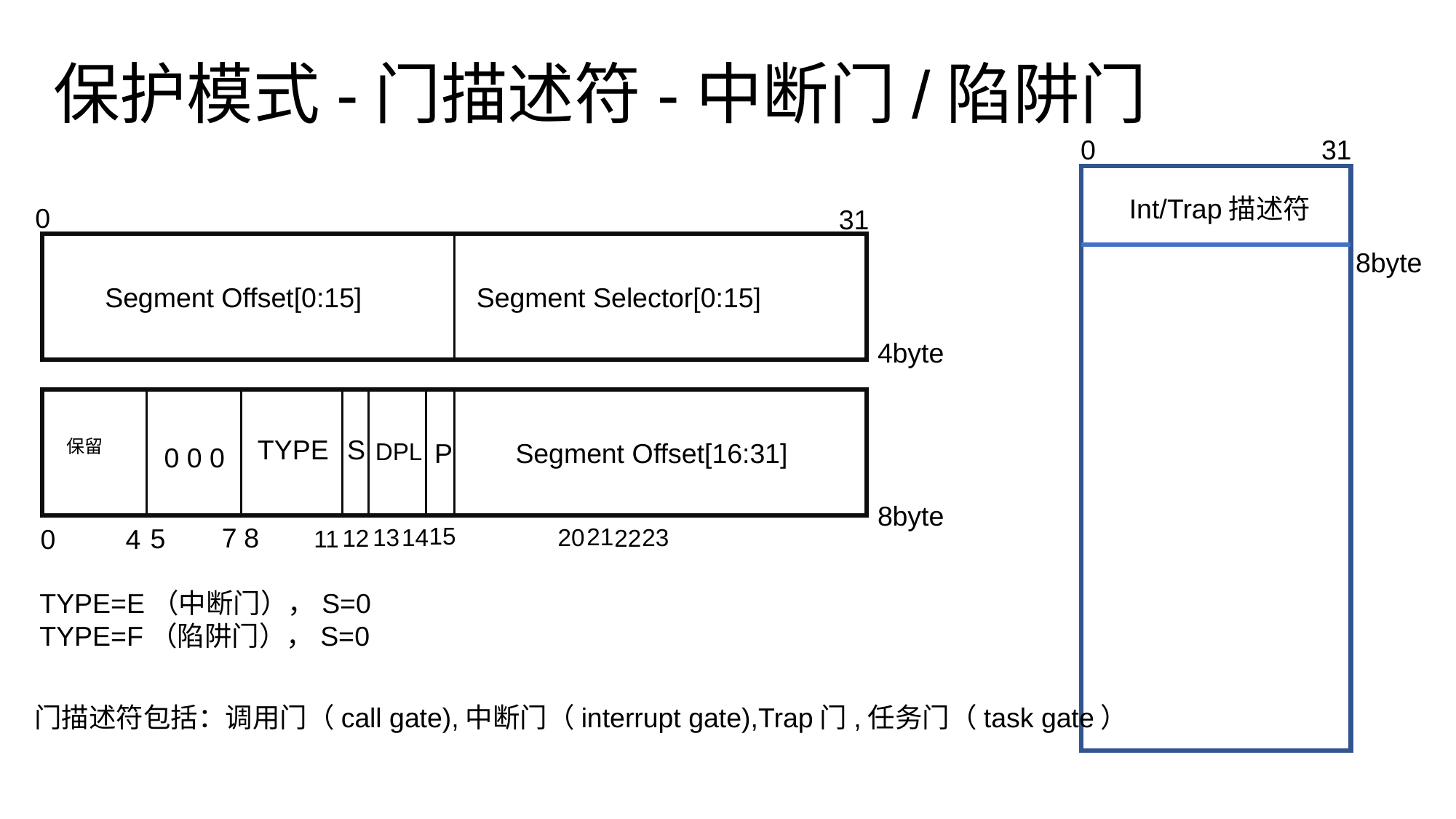

# 保护模式-门描述符-中断门/陷阱门
0
31

Int/Trap描述符
0
31

8byte
Segment Offset[0:15]
Segment Selector[0:15]
4byte

TYPE
S
保留
Segment Offset[16:31]
DPL
P
0 0 0
8byte
7
8
15
21
5
13
14
0
4
20
23
12
22
11
TYPE=E（中断门），S=0
TYPE=F（陷阱门），S=0
门描述符包括：调用门（call gate),中断门（interrupt gate),Trap门,任务门（task gate）